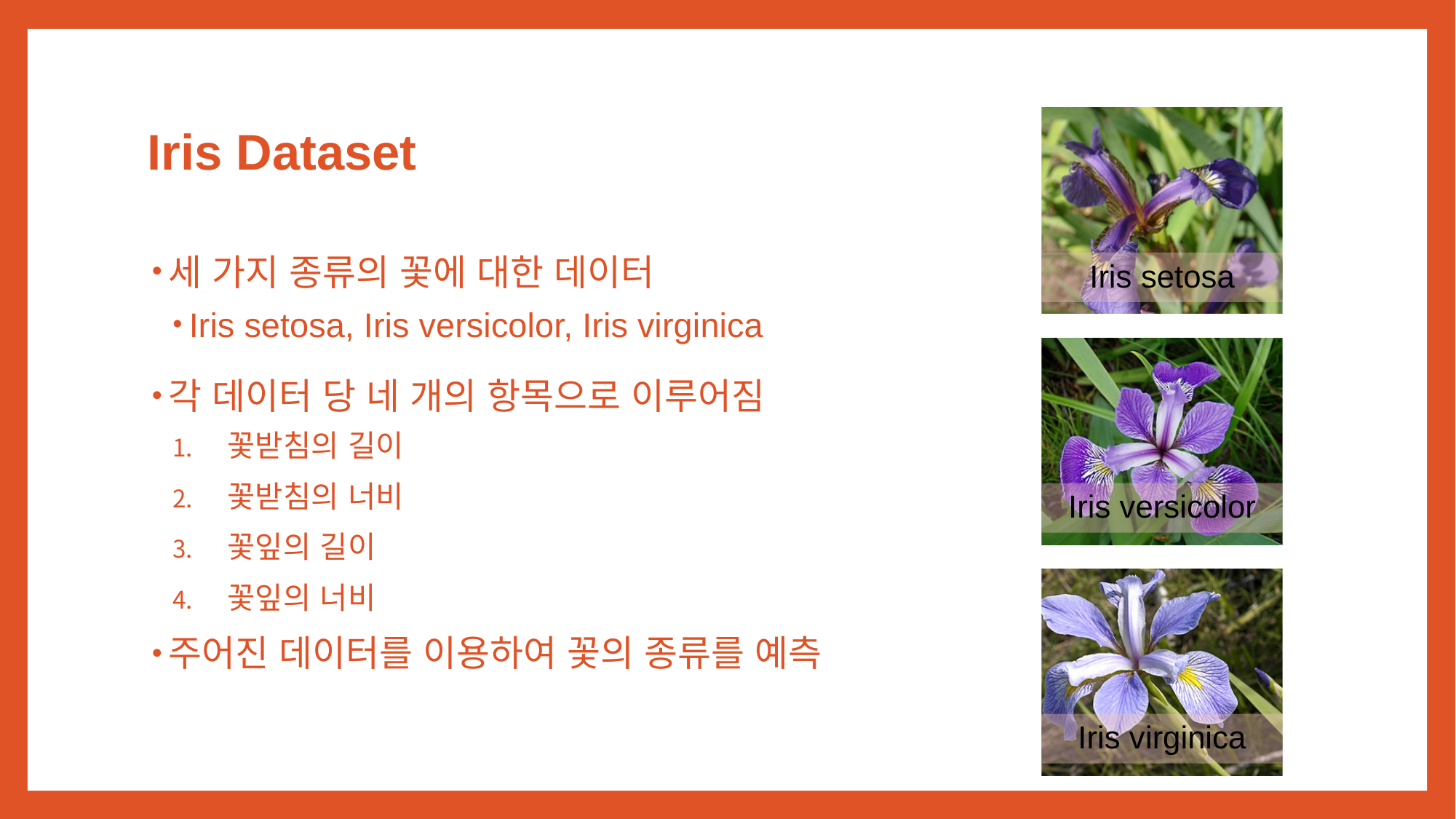

# Iris Dataset
Iris setosa
Iris versicolor
Iris virginica
세 가지 종류의 꽃에 대한 데이터
Iris setosa, Iris versicolor, Iris virginica
각 데이터 당 네 개의 항목으로 이루어짐
꽃받침의 길이
꽃받침의 너비
꽃잎의 길이
꽃잎의 너비
주어진 데이터를 이용하여 꽃의 종류를 예측